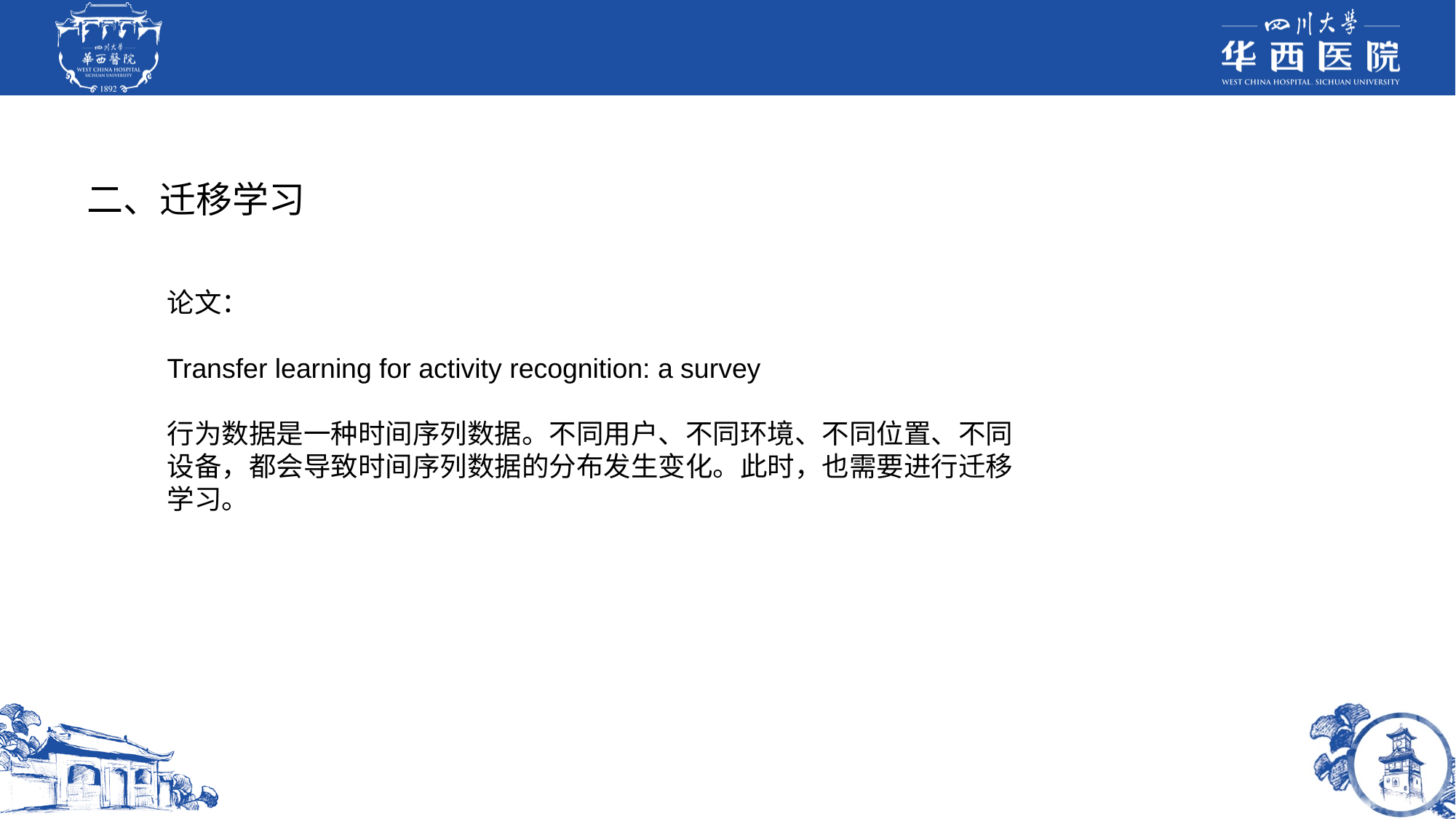

二、迁移学习
论文：

Transfer learning for activity recognition: a survey

行为数据是一种时间序列数据。不同用户、不同环境、不同位置、不同设备，都会导致时间序列数据的分布发生变化。此时，也需要进行迁移学习。